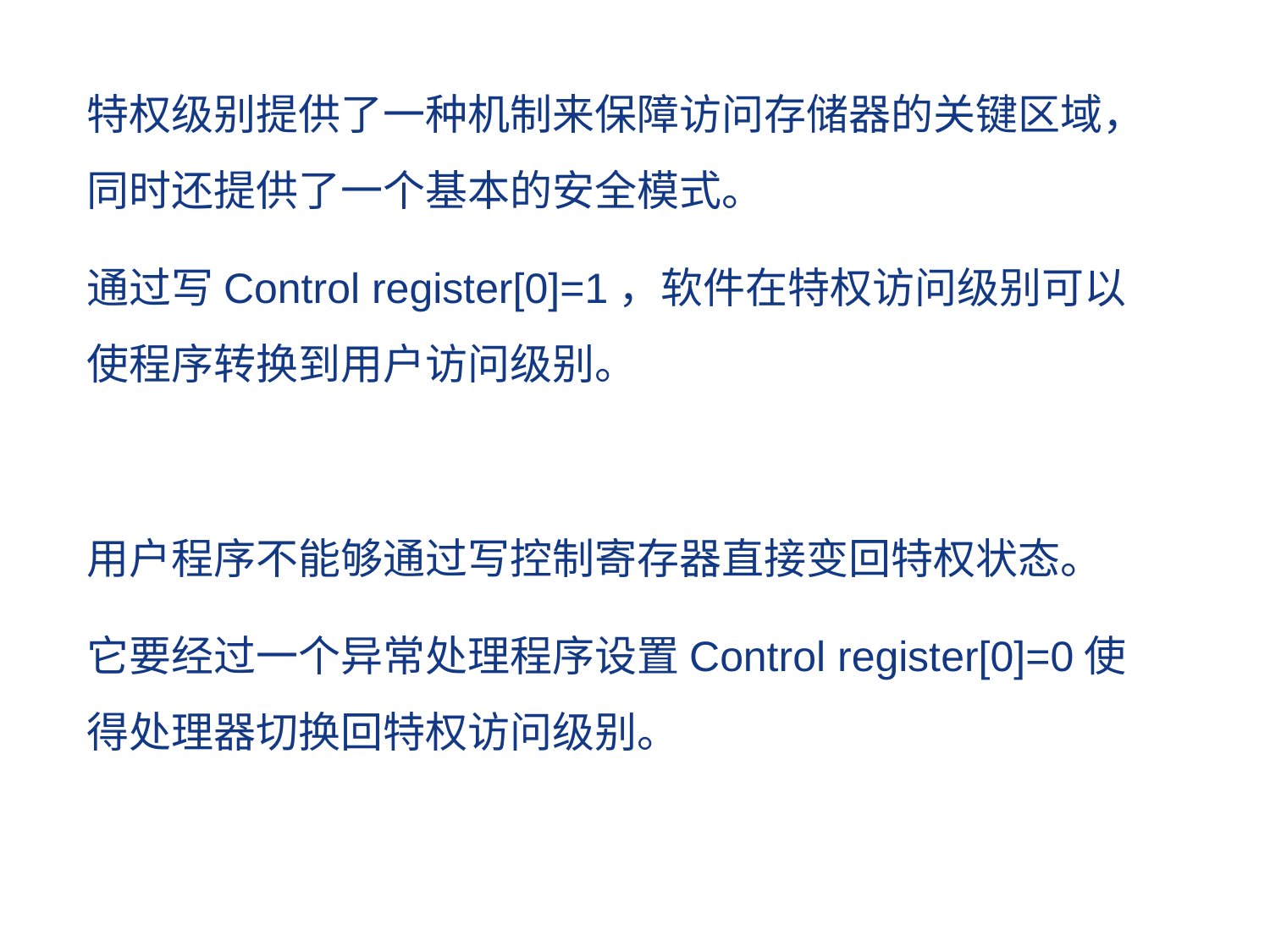

特权级别提供了一种机制来保障访问存储器的关键区域，同时还提供了一个基本的安全模式。
通过写Control register[0]=1，软件在特权访问级别可以使程序转换到用户访问级别。

用户程序不能够通过写控制寄存器直接变回特权状态。
它要经过一个异常处理程序设置Control register[0]=0使得处理器切换回特权访问级别。